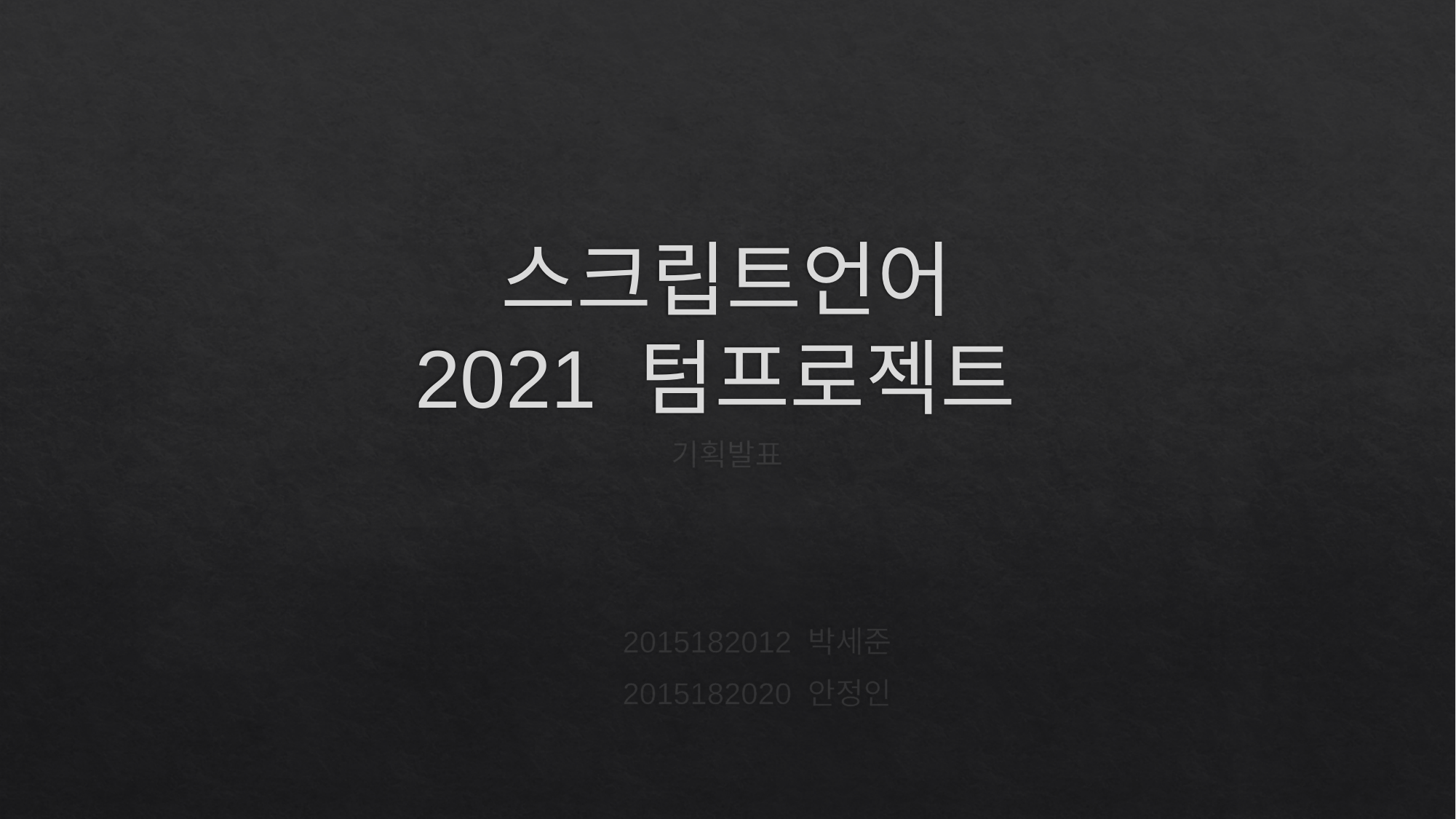

# 스크립트언어 2021 텀프로젝트
기획발표
2015182012 박세준
2015182020 안정인